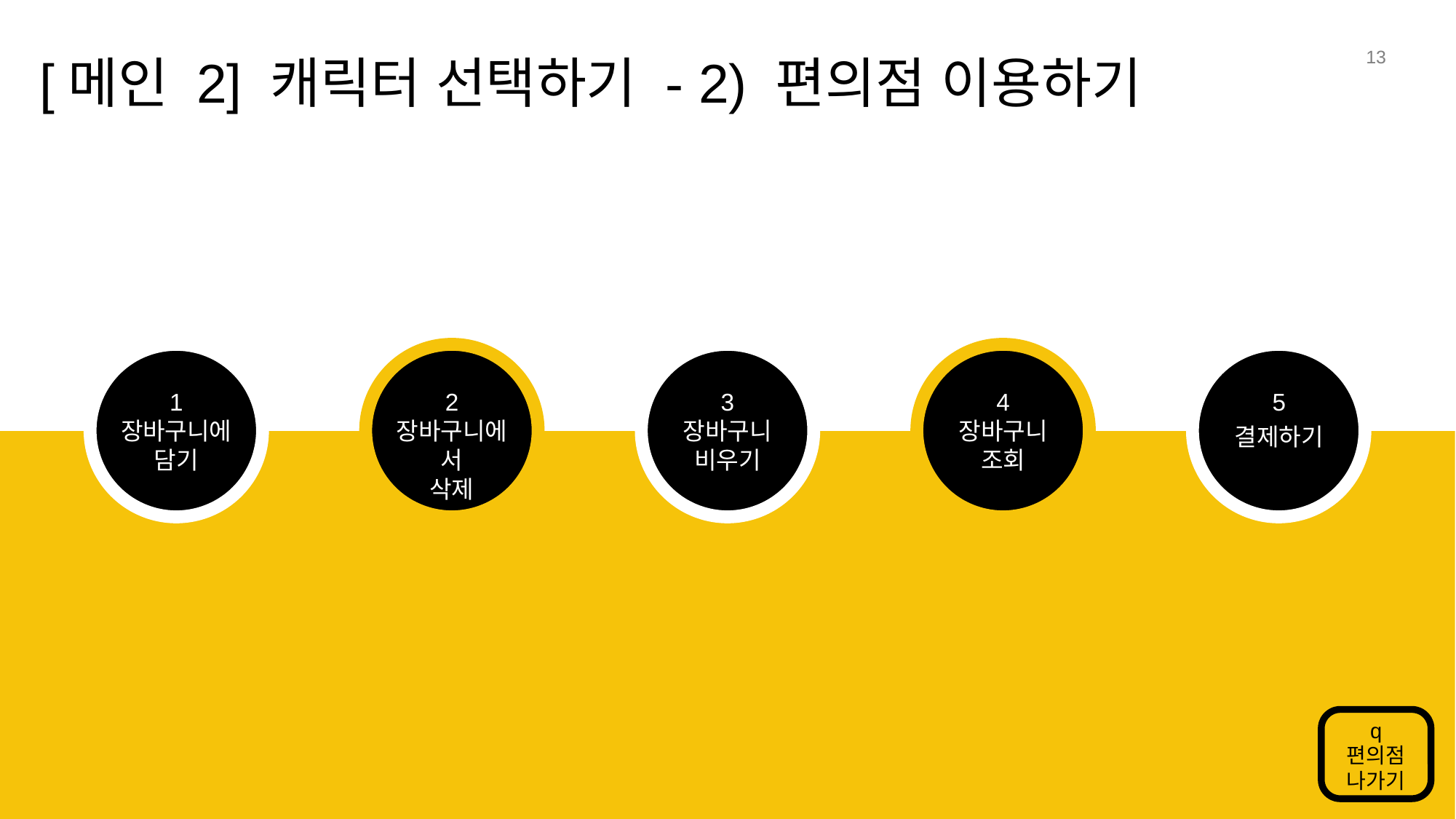

13
[메인 2] 캐릭터 선택하기 - 2) 편의점 이용하기

1
장바구니에 담기
2
장바구니에서
삭제
3
장바구니
비우기
4
장바구니
조회
5

결제하기

q
편의점
나가기